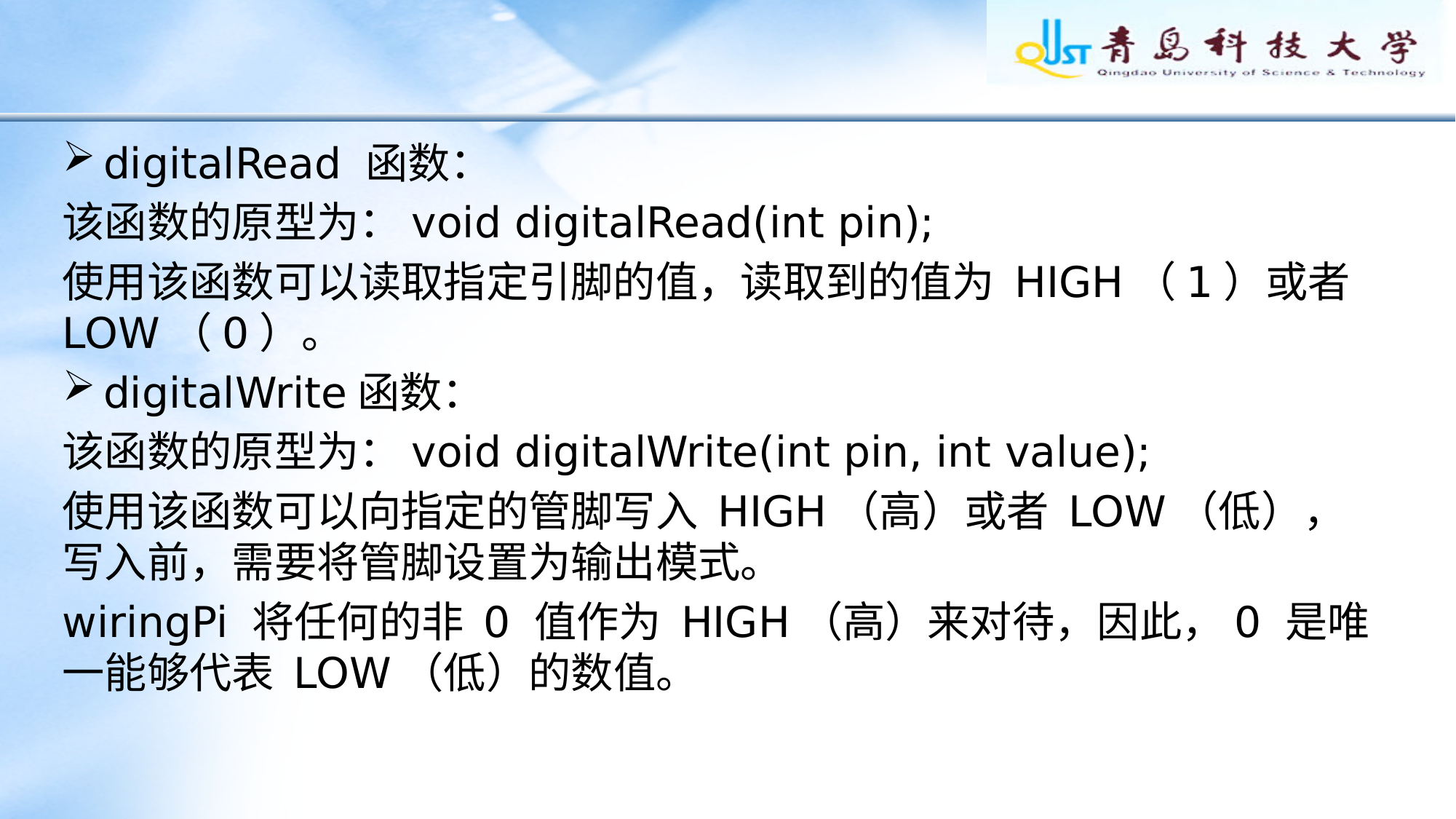

#
digitalRead 函数：
该函数的原型为：void digitalRead(int pin);
使用该函数可以读取指定引脚的值，读取到的值为 HIGH（1）或者 LOW（0）。
digitalWrite函数：
该函数的原型为：void digitalWrite(int pin, int value);
使用该函数可以向指定的管脚写入 HIGH（高）或者 LOW（低），写入前，需要将管脚设置为输出模式。
wiringPi 将任何的非 0 值作为 HIGH（高）来对待，因此，0 是唯一能够代表 LOW（低）的数值。